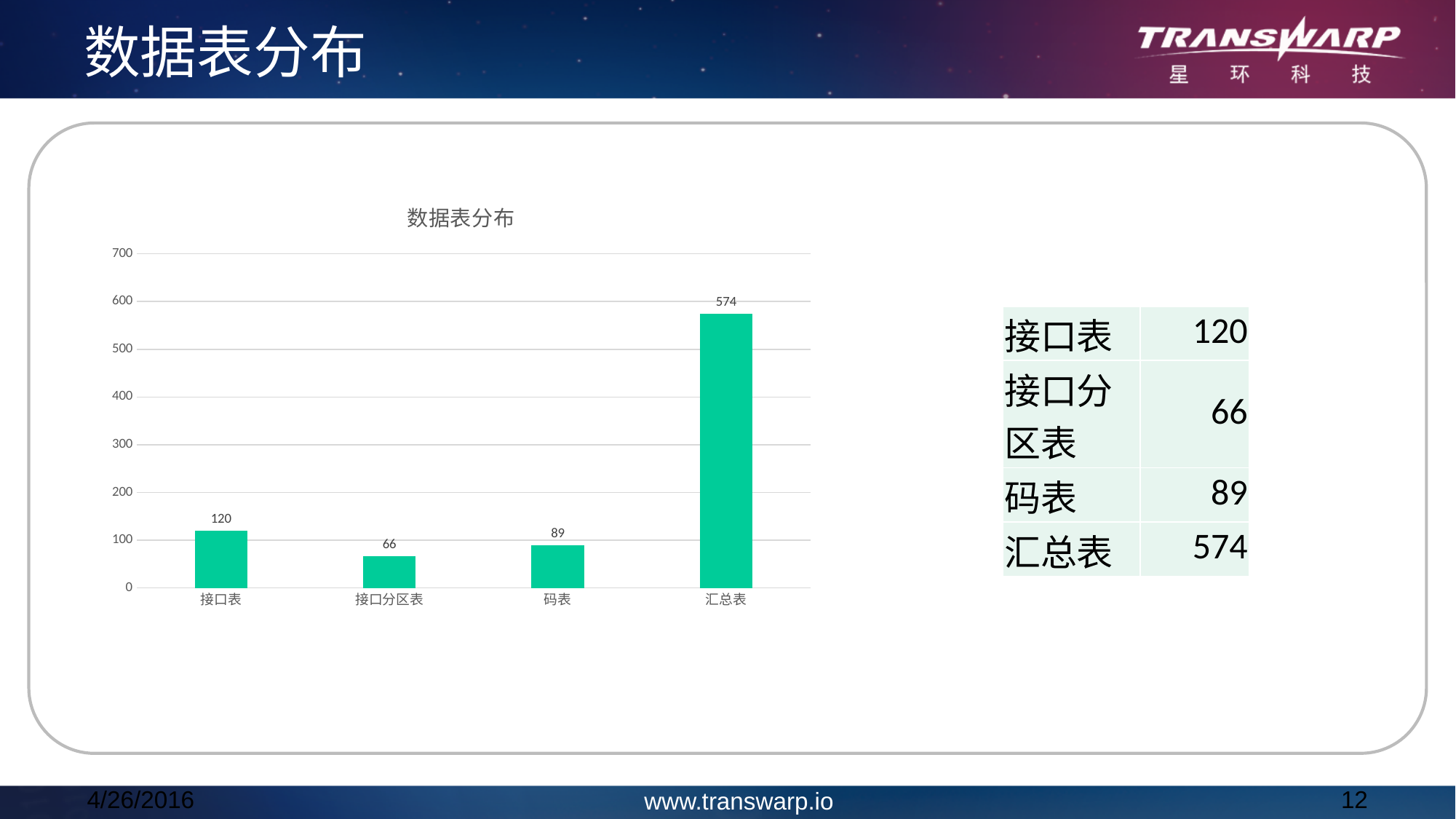

数据表分布

### Chart: 数据表分布

| Category |  |
|---|---|
| 接口表 | 120.0 |
| 接口分区表 | 66.0 |
| 码表 | 89.0 |
| 汇总表 | 574.0 |
| 接口表 | 120 |
| --- | --- |
| 接口分区表 | 66 |
| 码表 | 89 |
| 汇总表 | 574 |